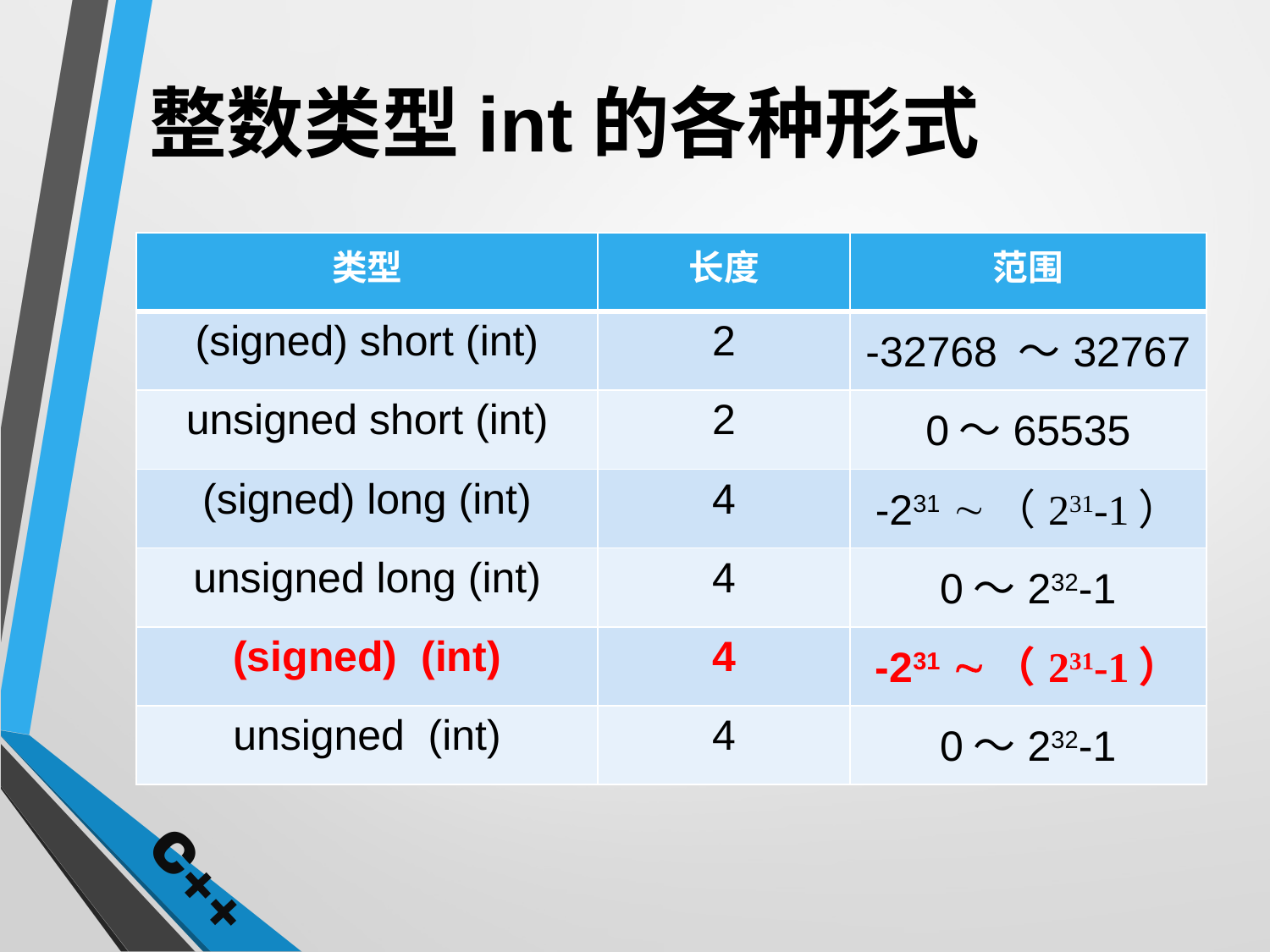

# 整数类型int的各种形式
| 类型 | 长度 | 范围 |
| --- | --- | --- |
| (signed) short (int) | 2 | -32768 ～32767 |
| unsigned short (int) | 2 | 0～65535 |
| (signed) long (int) | 4 | -231 ∼（231-1） |
| unsigned long (int) | 4 | 0～232-1 |
| (signed) (int) | 4 | -231 ∼（231-1） |
| unsigned (int) | 4 | 0～232-1 |